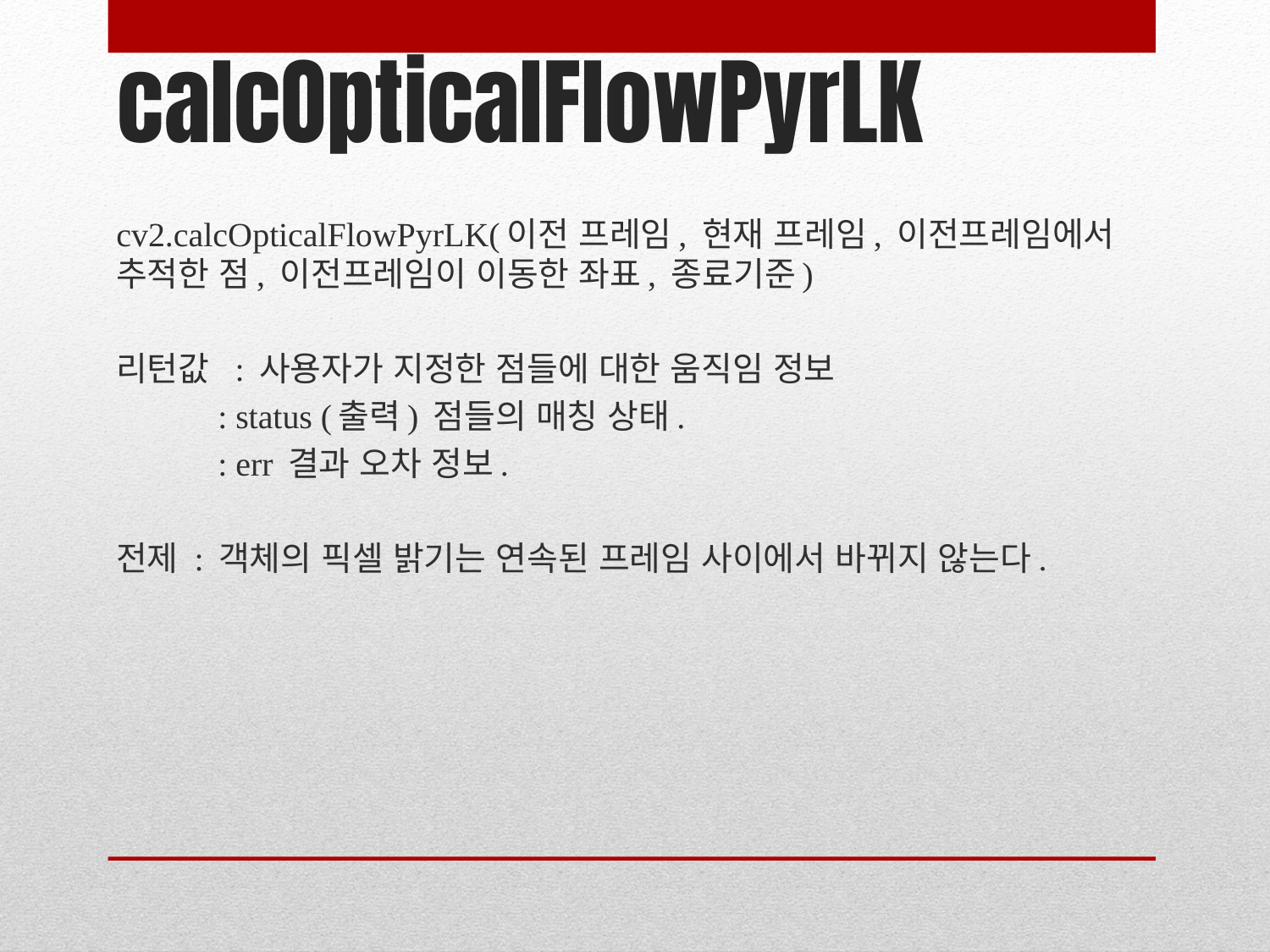

# calcOpticalFlowPyrLK
cv2.calcOpticalFlowPyrLK(이전 프레임, 현재 프레임, 이전프레임에서 추적한 점, 이전프레임이 이동한 좌표, 종료기준)

리턴값  : 사용자가 지정한 점들에 대한 움직임 정보
	: status (출력) 점들의 매칭 상태.
	: err 결과 오차 정보.

전제 : 객체의 픽셀 밝기는 연속된 프레임 사이에서 바뀌지 않는다.